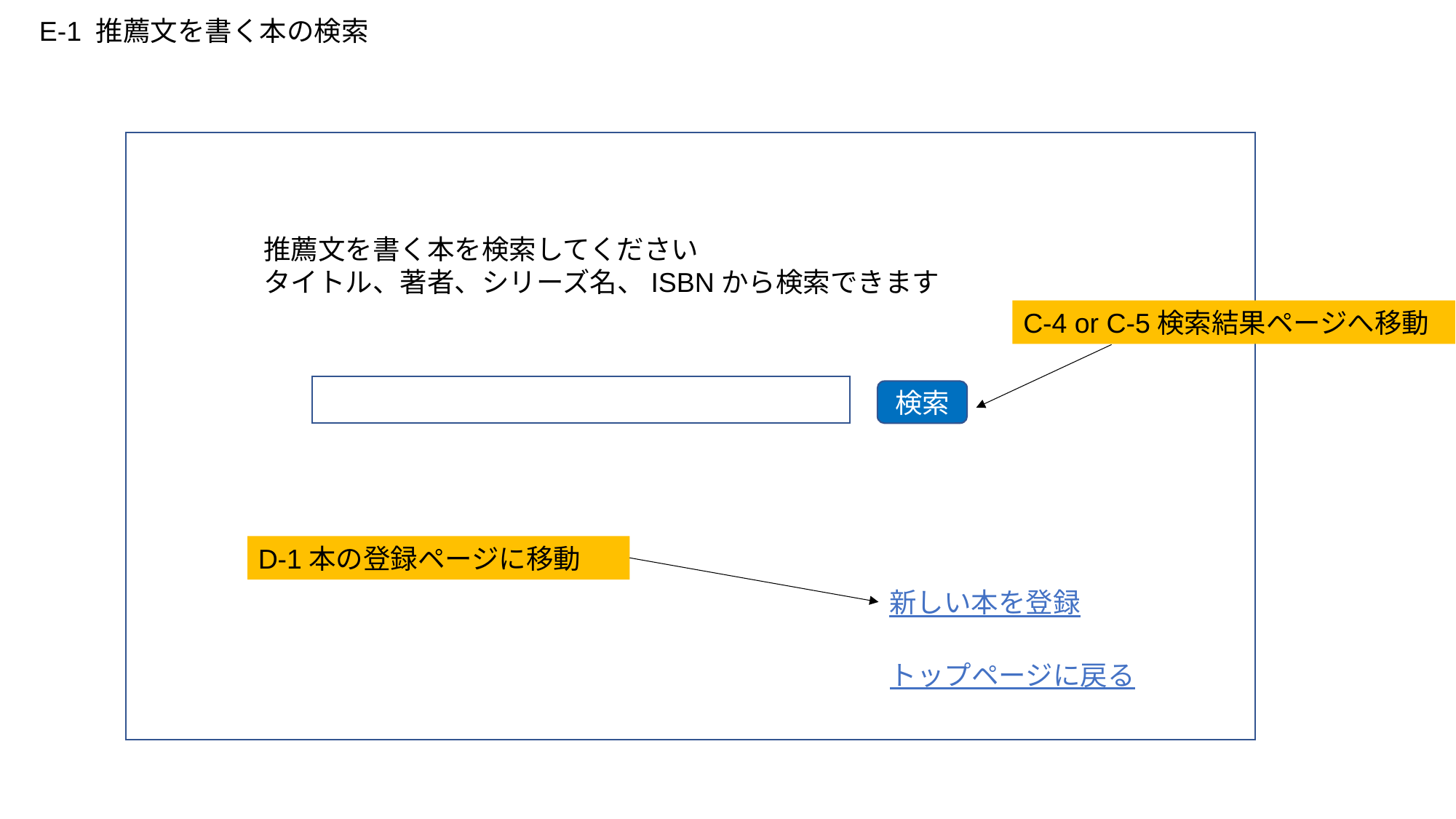

E-1 推薦文を書く本の検索

推薦文を書く本を検索してください
タイトル、著者、シリーズ名、ISBNから検索できます
C-4 or C-5検索結果ページへ移動

検索
D-1本の登録ページに移動
新しい本を登録
トップページに戻る